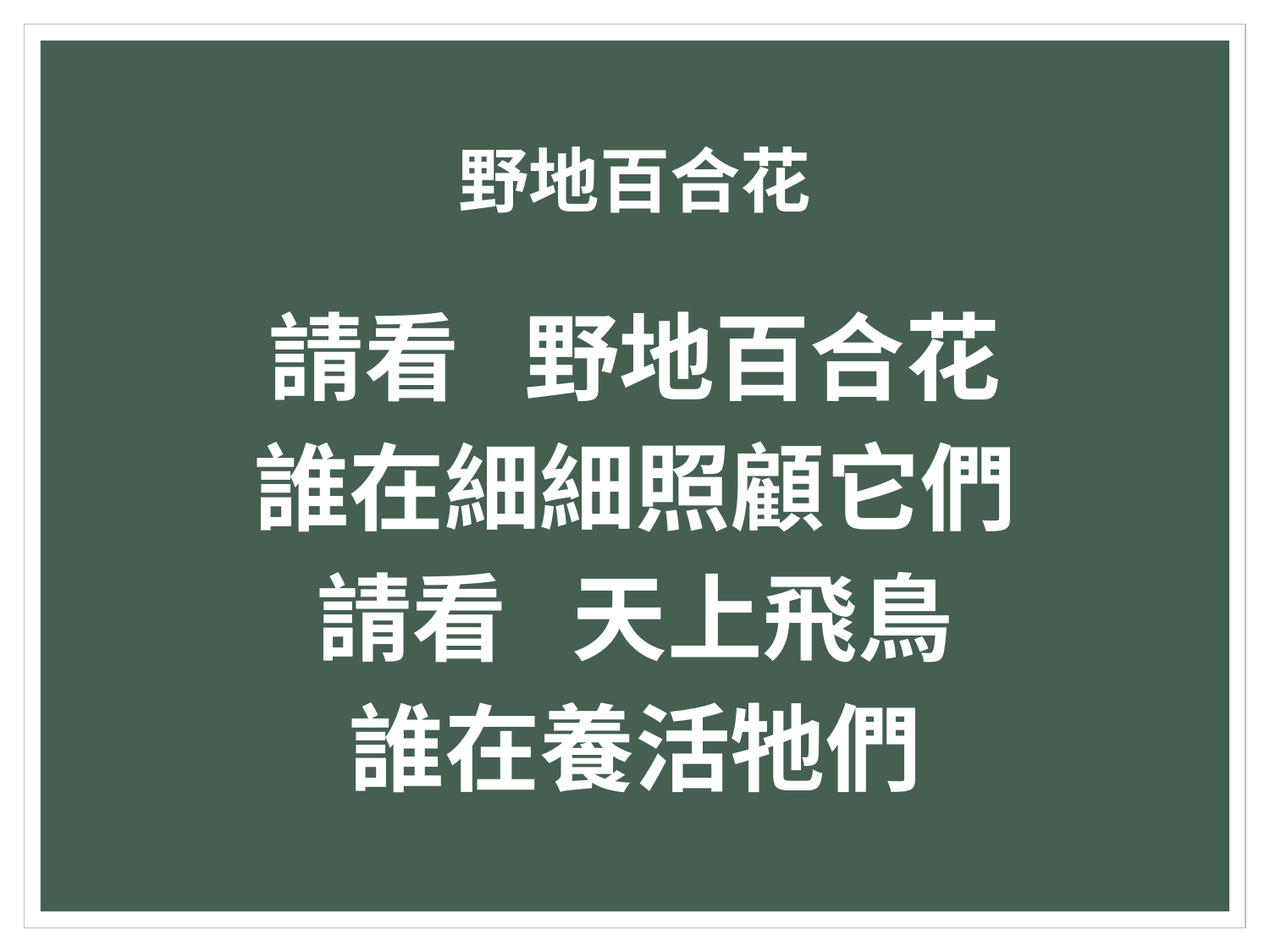

# 野地百合花
請看   野地百合花
誰在細細照顧它們
請看   天上飛鳥
誰在養活牠們